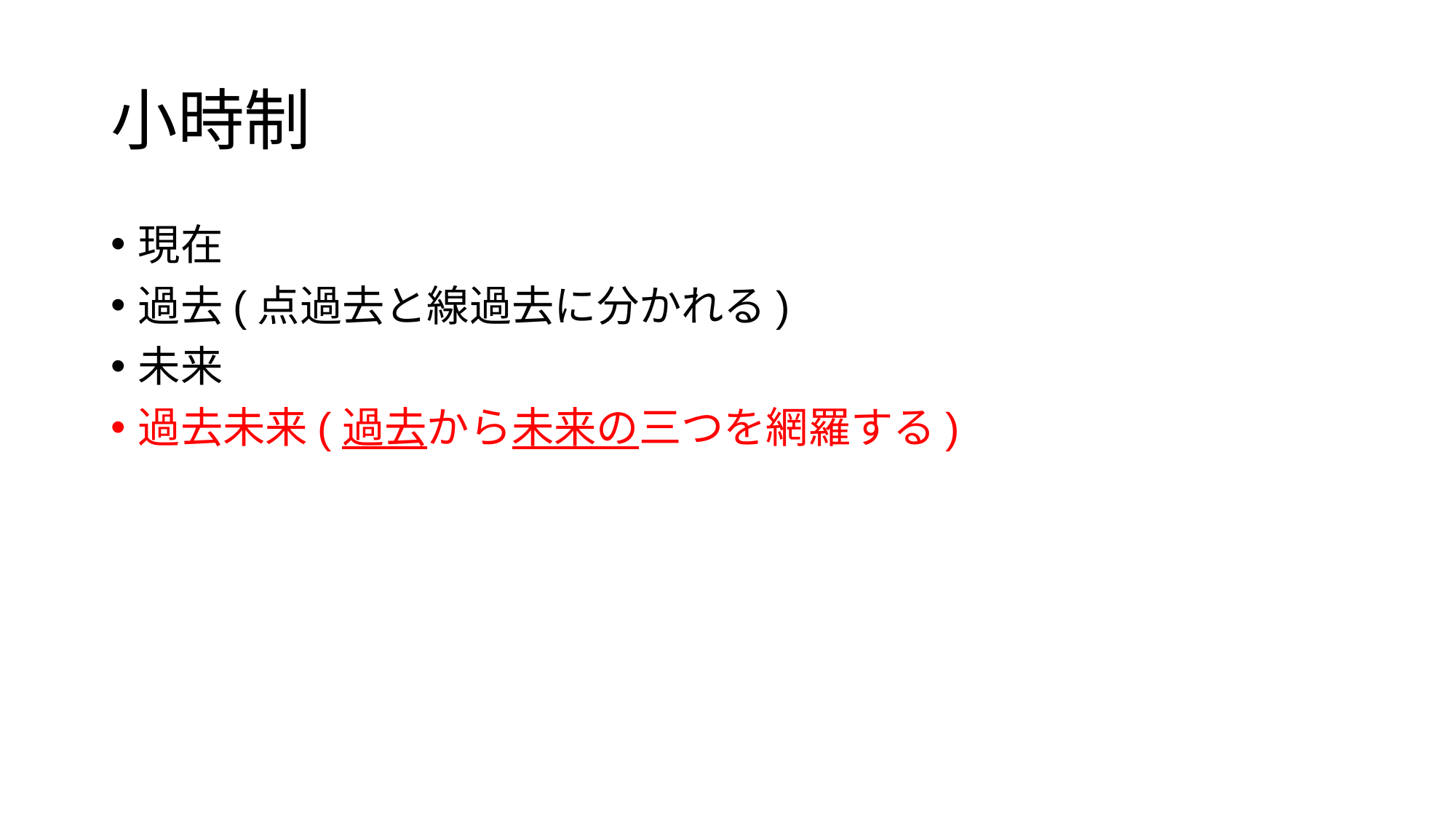

# 小時制
現在
過去(点過去と線過去に分かれる)
未来
過去未来(過去から未来の三つを網羅する)